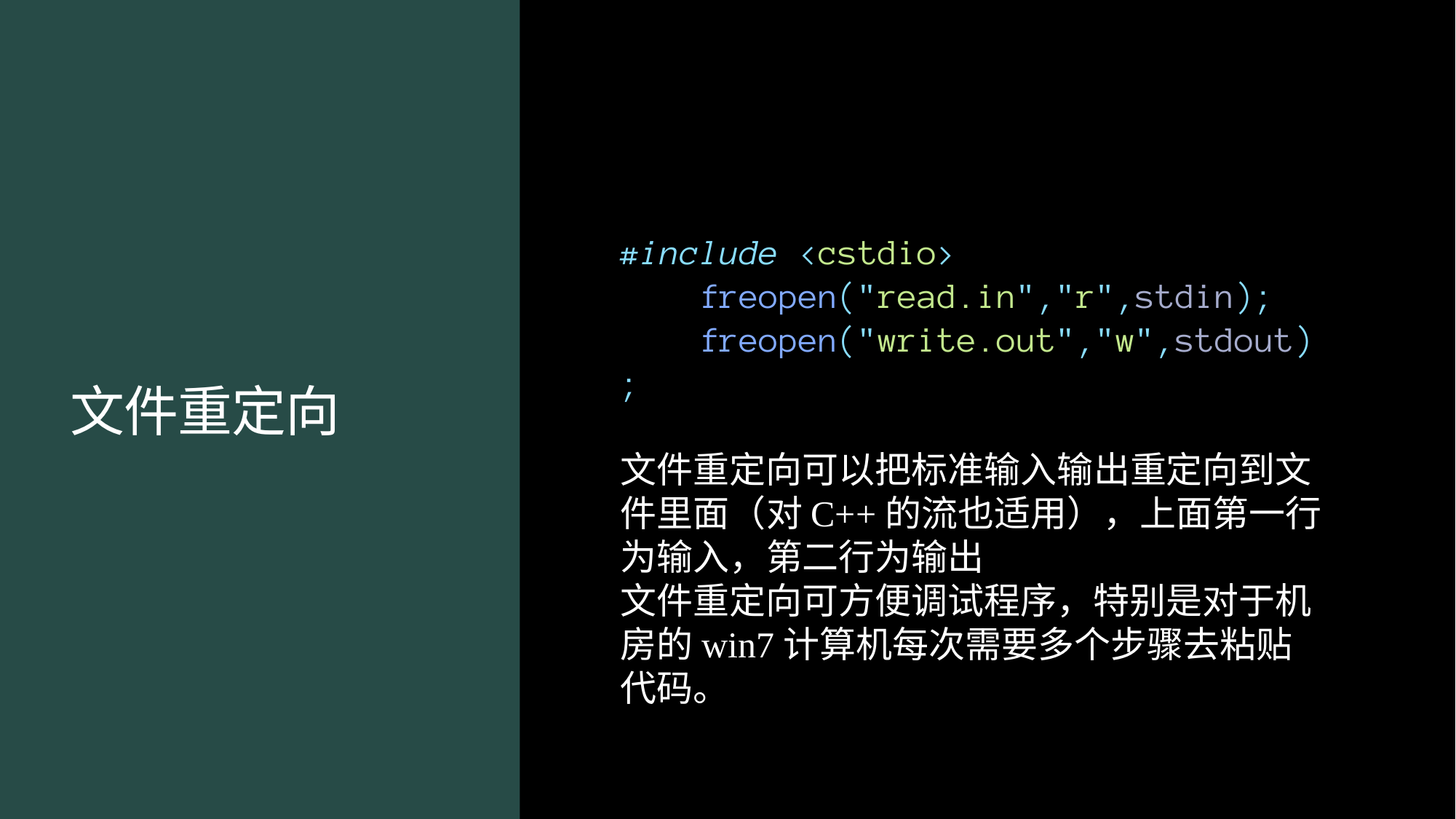

# 文件重定向
#include <cstdio>
    freopen("read.in","r",stdin);
    freopen("write.out","w",stdout);

文件重定向可以把标准输入输出重定向到文件里面（对C++的流也适用），上面第一行为输入，第二行为输出
文件重定向可方便调试程序，特别是对于机房的win7计算机每次需要多个步骤去粘贴代码。